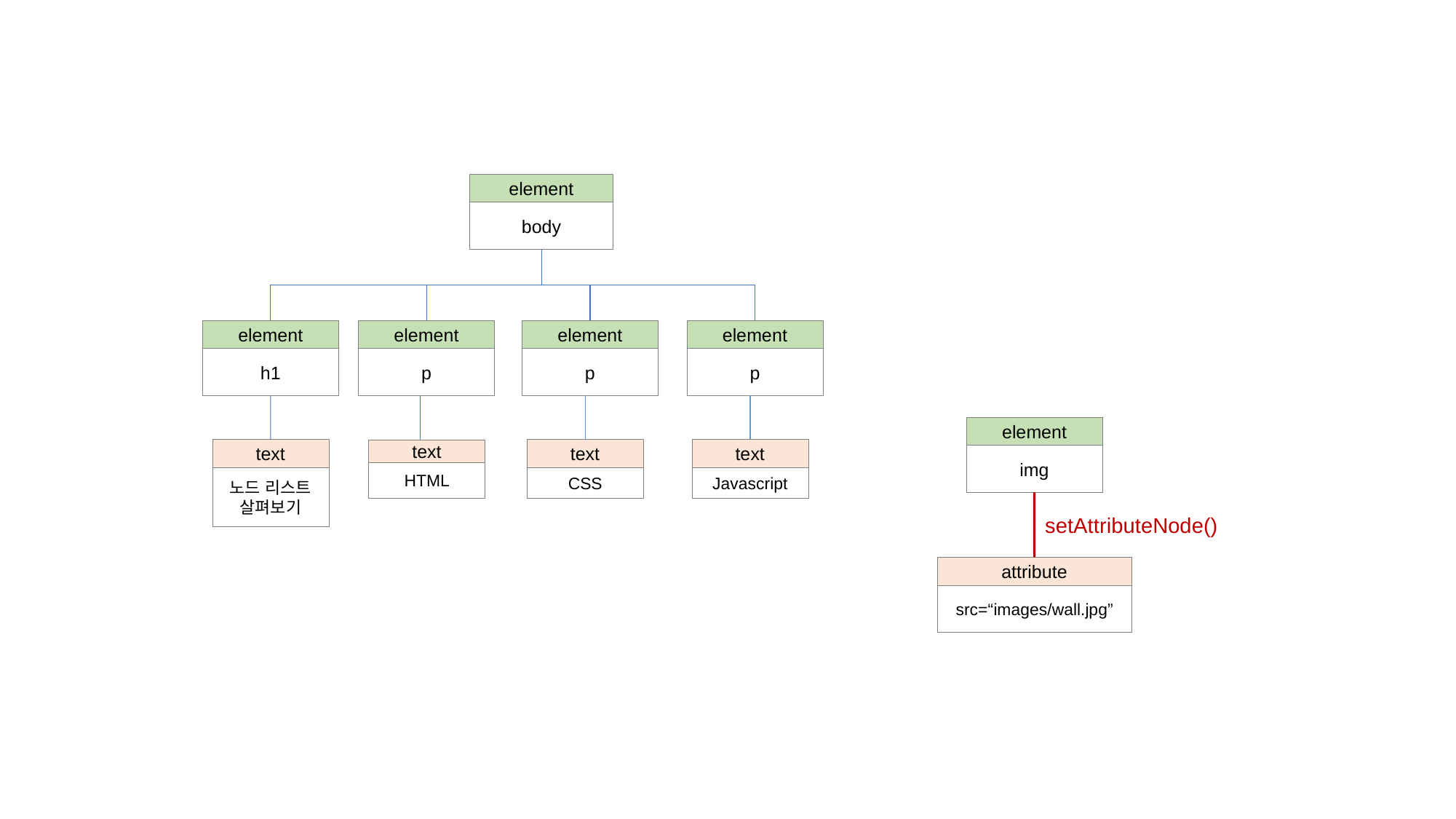

element
body
element
h1
element
p
element
p
element
p
element
img
text
노드 리스트 살펴보기
text
HTML
text
CSS
text
Javascript
setAttributeNode()
attribute
src=“images/wall.jpg”